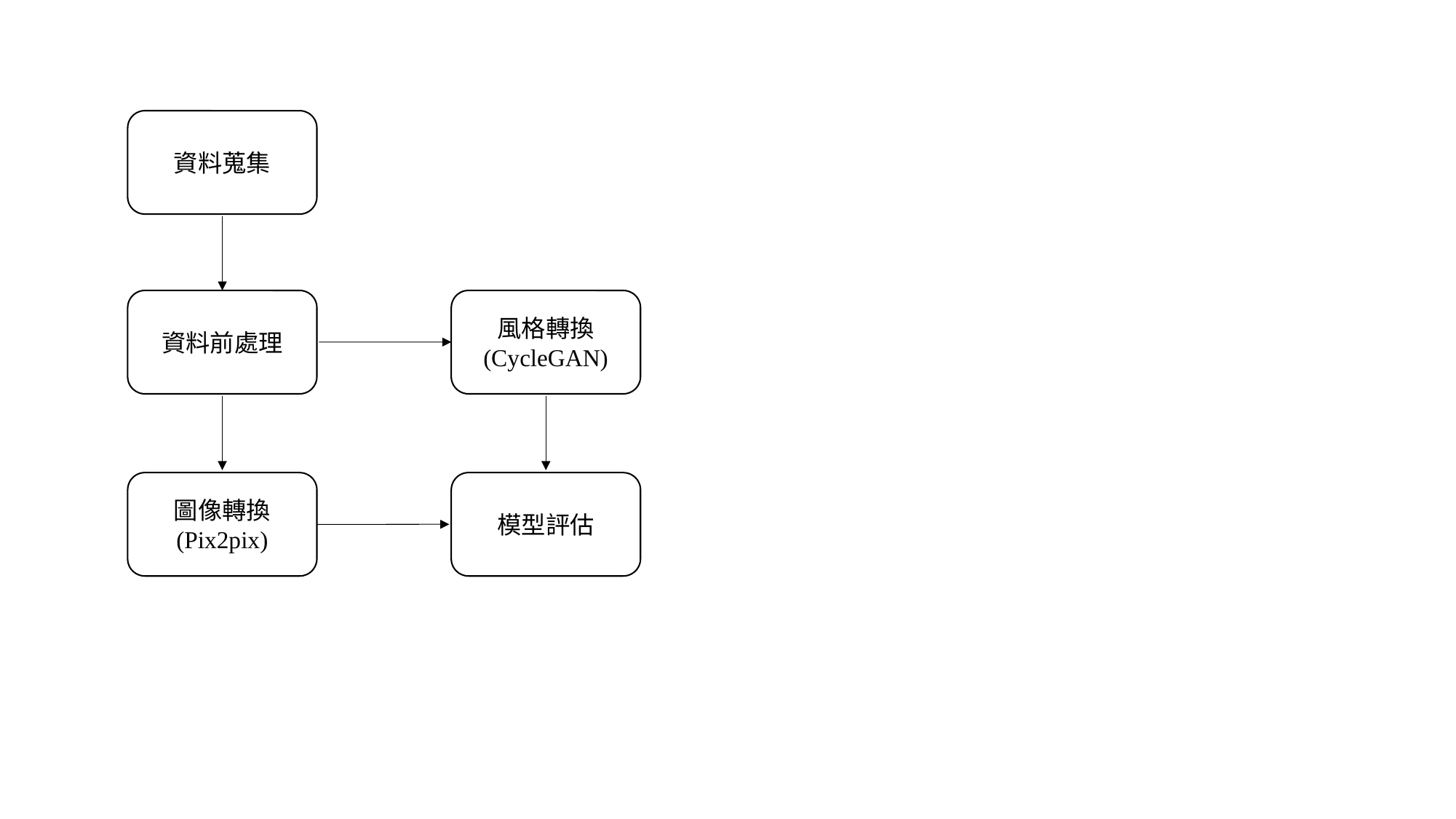

資料蒐集
資料前處理
風格轉換
(CycleGAN)
圖像轉換
(Pix2pix)
模型評估